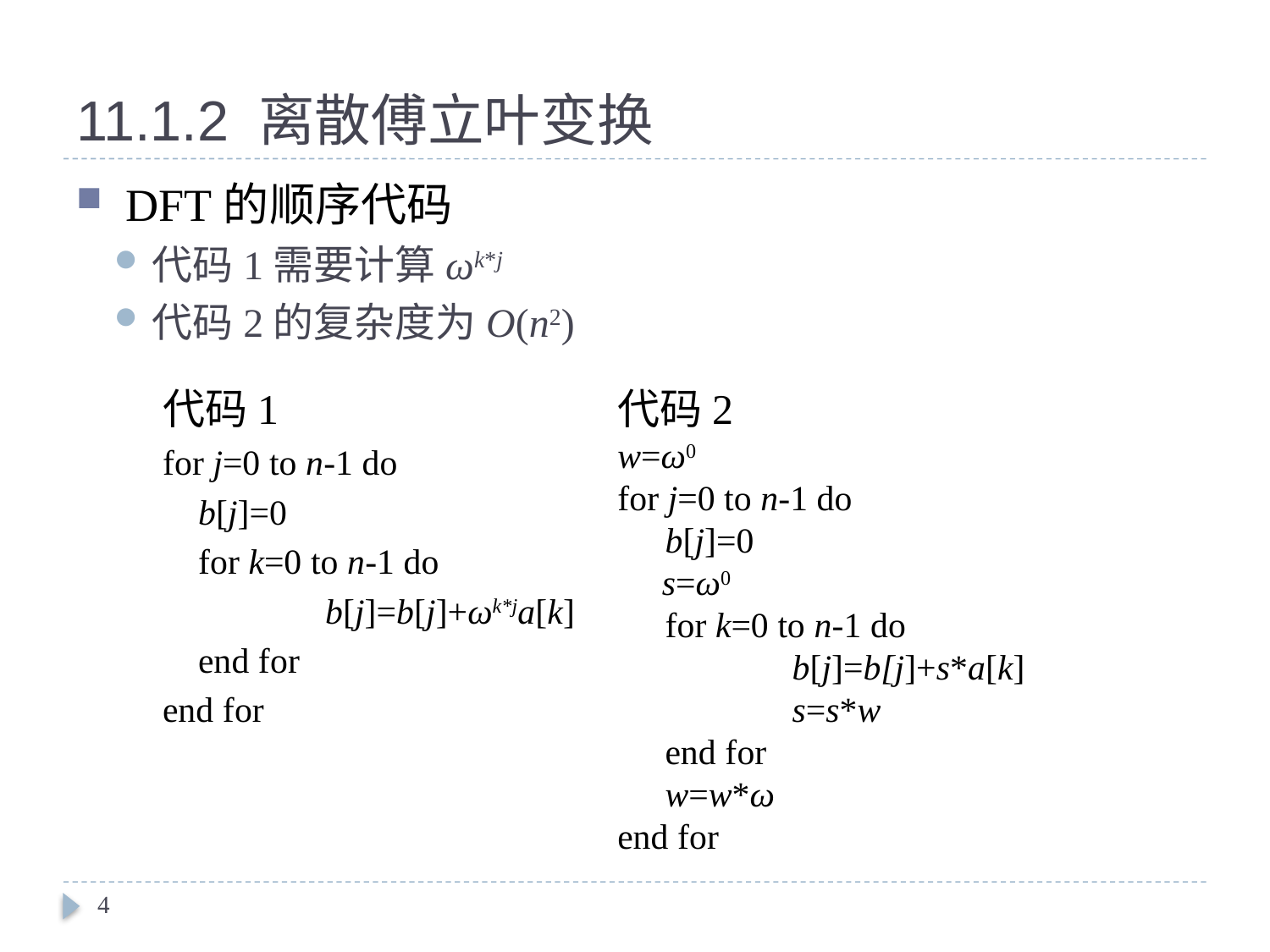

# 11.1.2 离散傅立叶变换
 DFT的顺序代码
代码1需要计算ωk*j
代码2的复杂度为O(n2)
代码1
for j=0 to n-1 do
	b[j]=0
	for k=0 to n-1 do
		b[j]=b[j]+ωk*ja[k]
	end for
end for
代码2
w=ω0
for j=0 to n-1 do
	b[j]=0
     s=ω0
	for k=0 to n-1 do
		b[j]=b[j]+s*a[k]
		s=s*w
	end for
	w=w*ω
end for
4